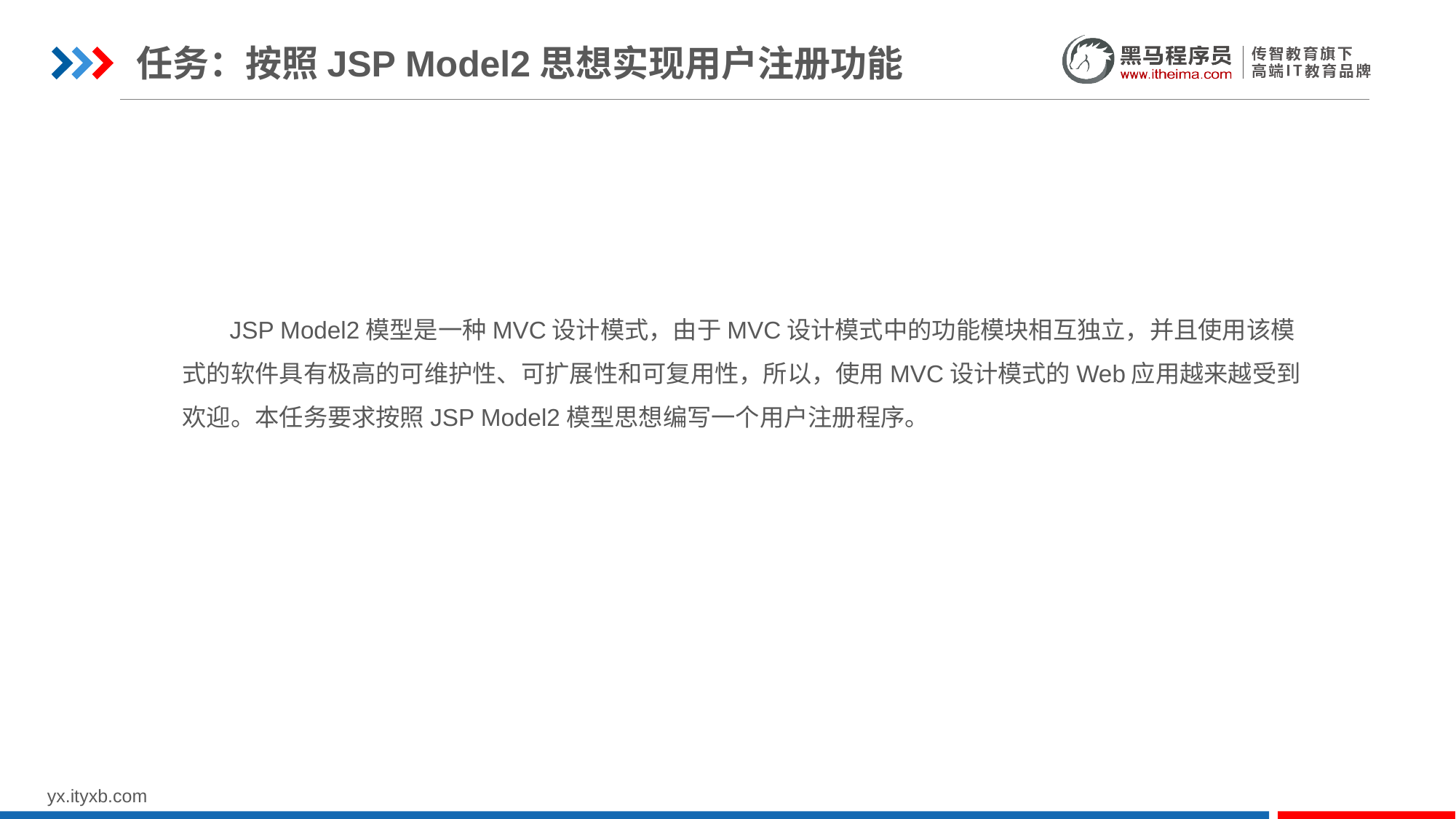

任务：按照JSP Model2思想实现用户注册功能
       JSP Model2模型是一种MVC设计模式，由于MVC设计模式中的功能模块相互独立，并且使用该模式的软件具有极高的可维护性、可扩展性和可复用性，所以，使用MVC设计模式的Web应用越来越受到欢迎。本任务要求按照JSP Model2模型思想编写一个用户注册程序。